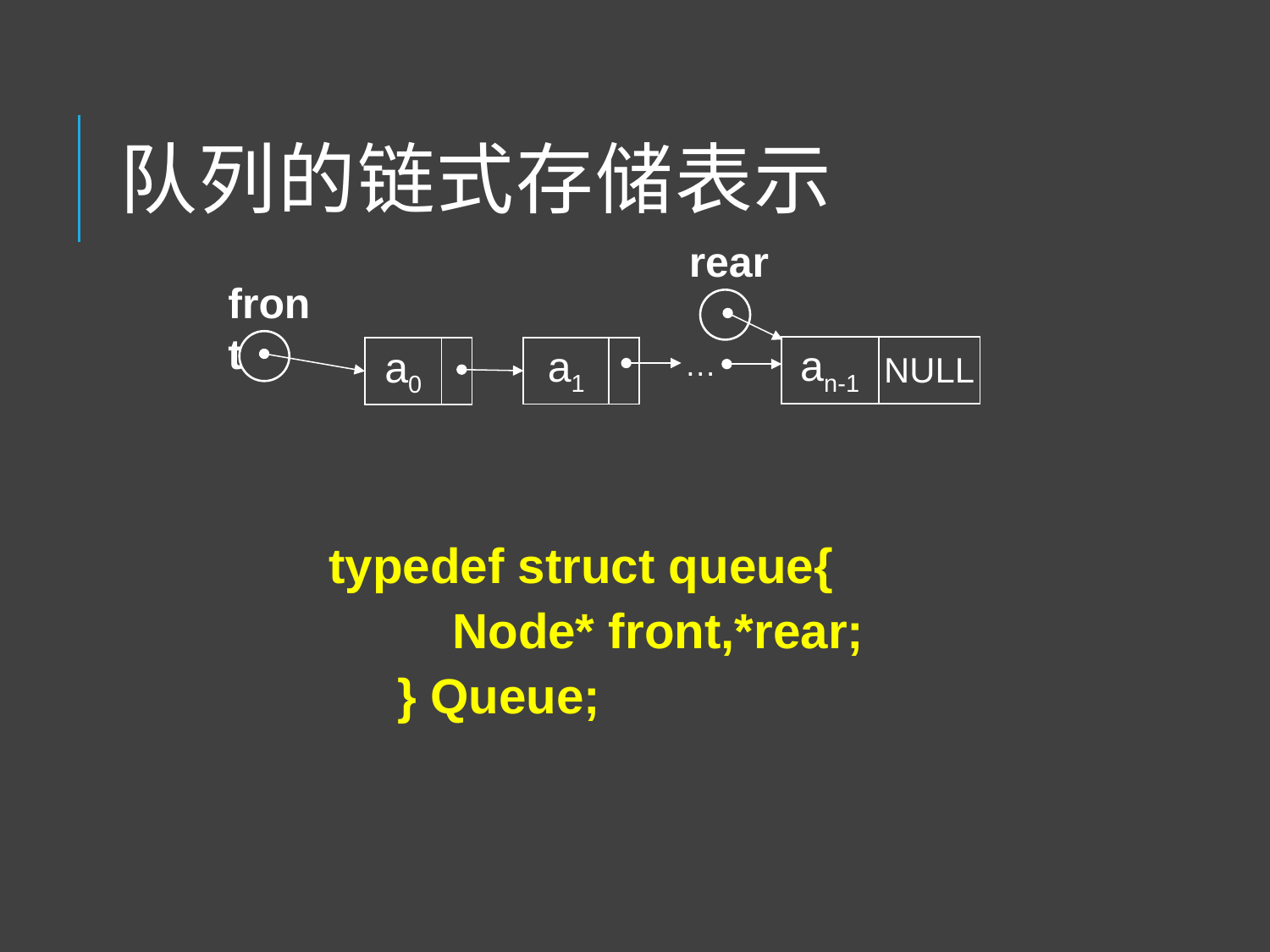

# 队列的链式存储表示
rear
front

| an-1 | NULL |
| --- | --- |
| a1 |  |
| --- | --- |
| a0 |  |
| --- | --- |
…
typedef struct queue{
         Node* front,*rear;
     } Queue;